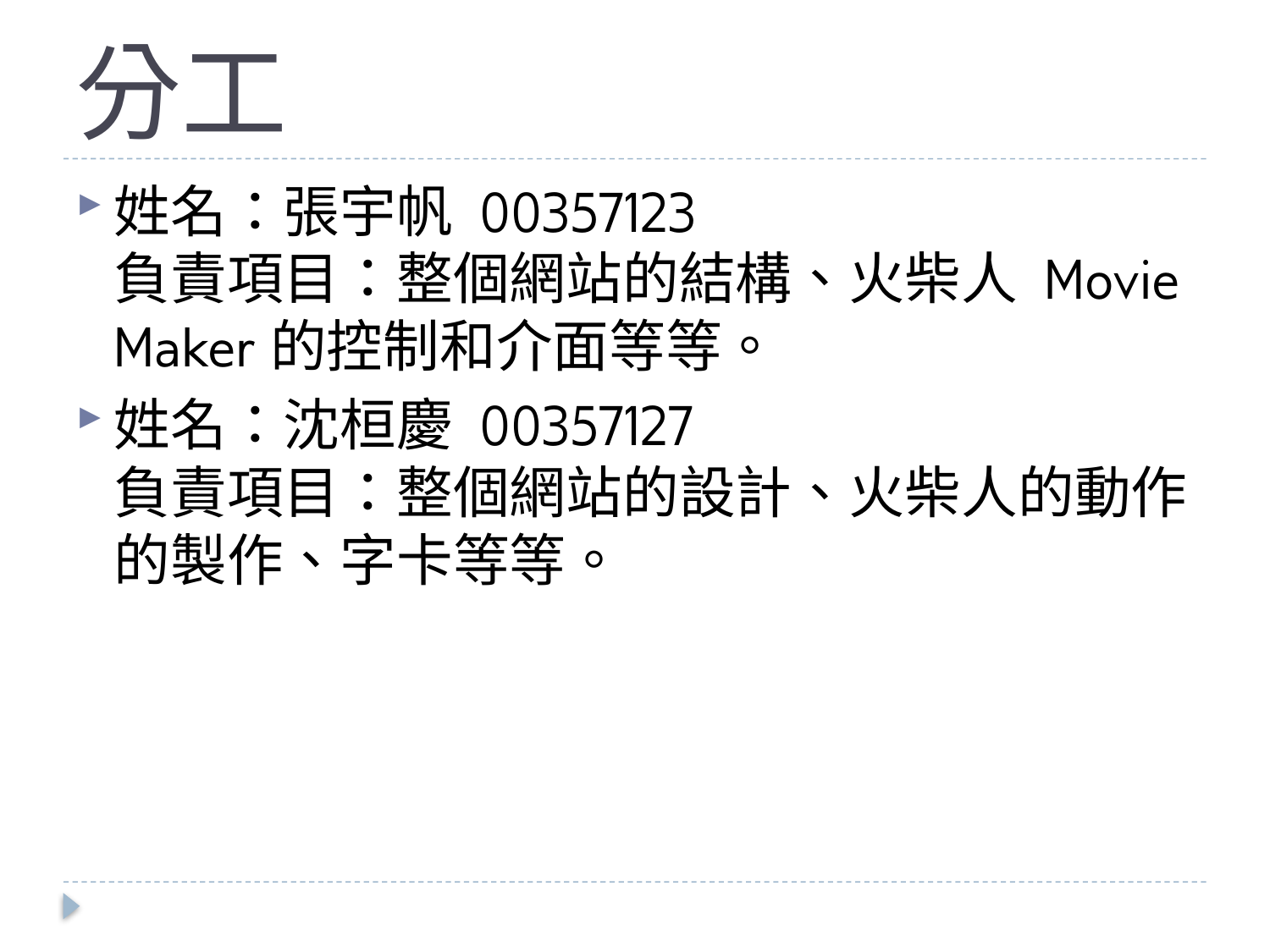

# 分工
姓名：張宇帆 00357123
負責項目：整個網站的結構、火柴人 Movie Maker的控制和介面等等。
姓名：沈桓慶 00357127
負責項目：整個網站的設計、火柴人的動作的製作、字卡等等。